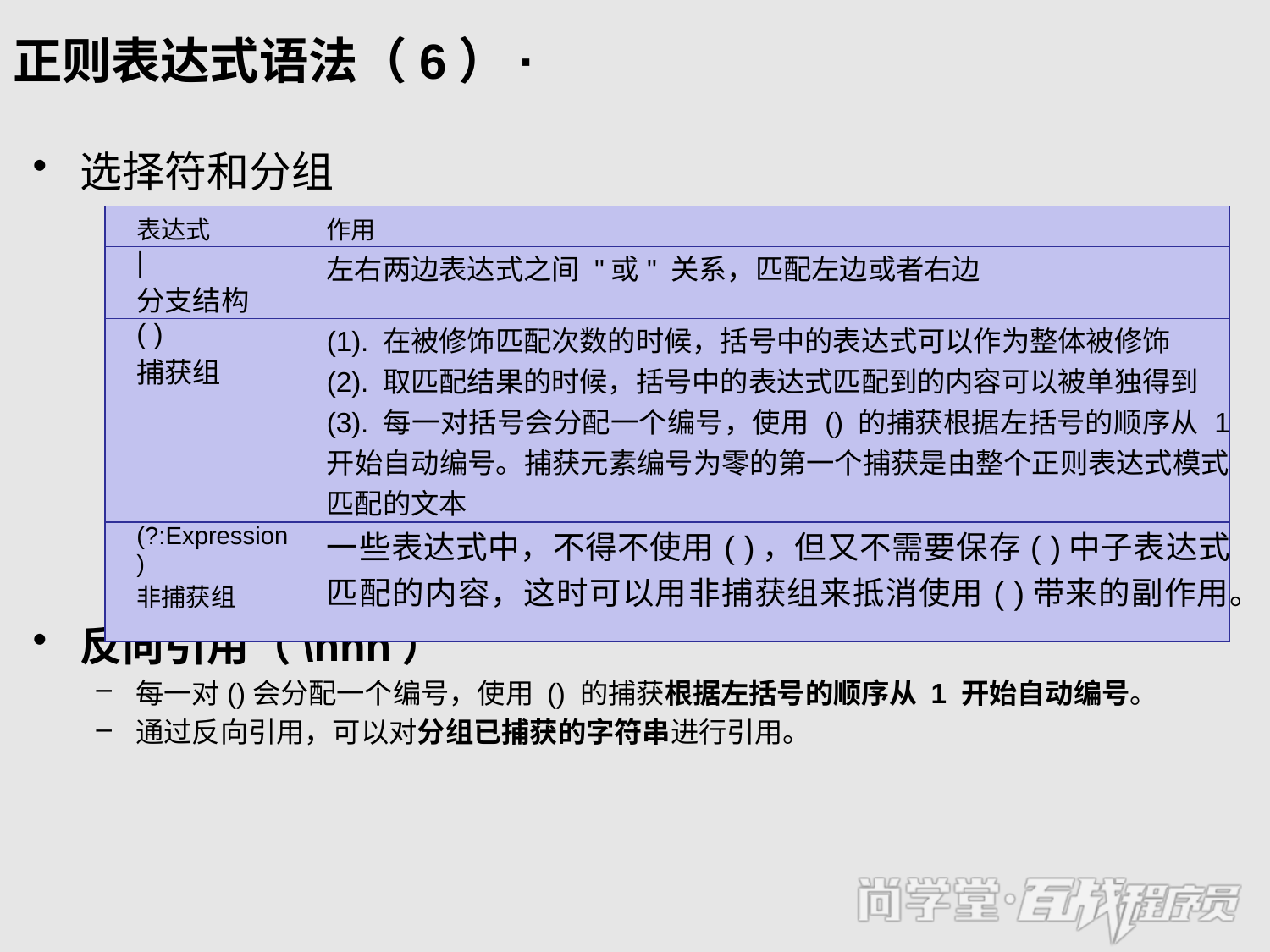

# 正则表达式语法（6）·
选择符和分组

反向引用（\nnn）
每一对()会分配一个编号，使用 () 的捕获根据左括号的顺序从 1 开始自动编号。
通过反向引用，可以对分组已捕获的字符串进行引用。

| 表达式 | 作用 |
| --- | --- |
| | 分支结构 | 左右两边表达式之间 "或" 关系，匹配左边或者右边 |
| ( ) 捕获组 | (1). 在被修饰匹配次数的时候，括号中的表达式可以作为整体被修饰 (2). 取匹配结果的时候，括号中的表达式匹配到的内容可以被单独得到 (3). 每一对括号会分配一个编号，使用 () 的捕获根据左括号的顺序从 1 开始自动编号。捕获元素编号为零的第一个捕获是由整个正则表达式模式匹配的文本 |
| (?:Expression) 非捕获组 | 一些表达式中，不得不使用( )，但又不需要保存( )中子表达式匹配的内容，这时可以用非捕获组来抵消使用( )带来的副作用。 |